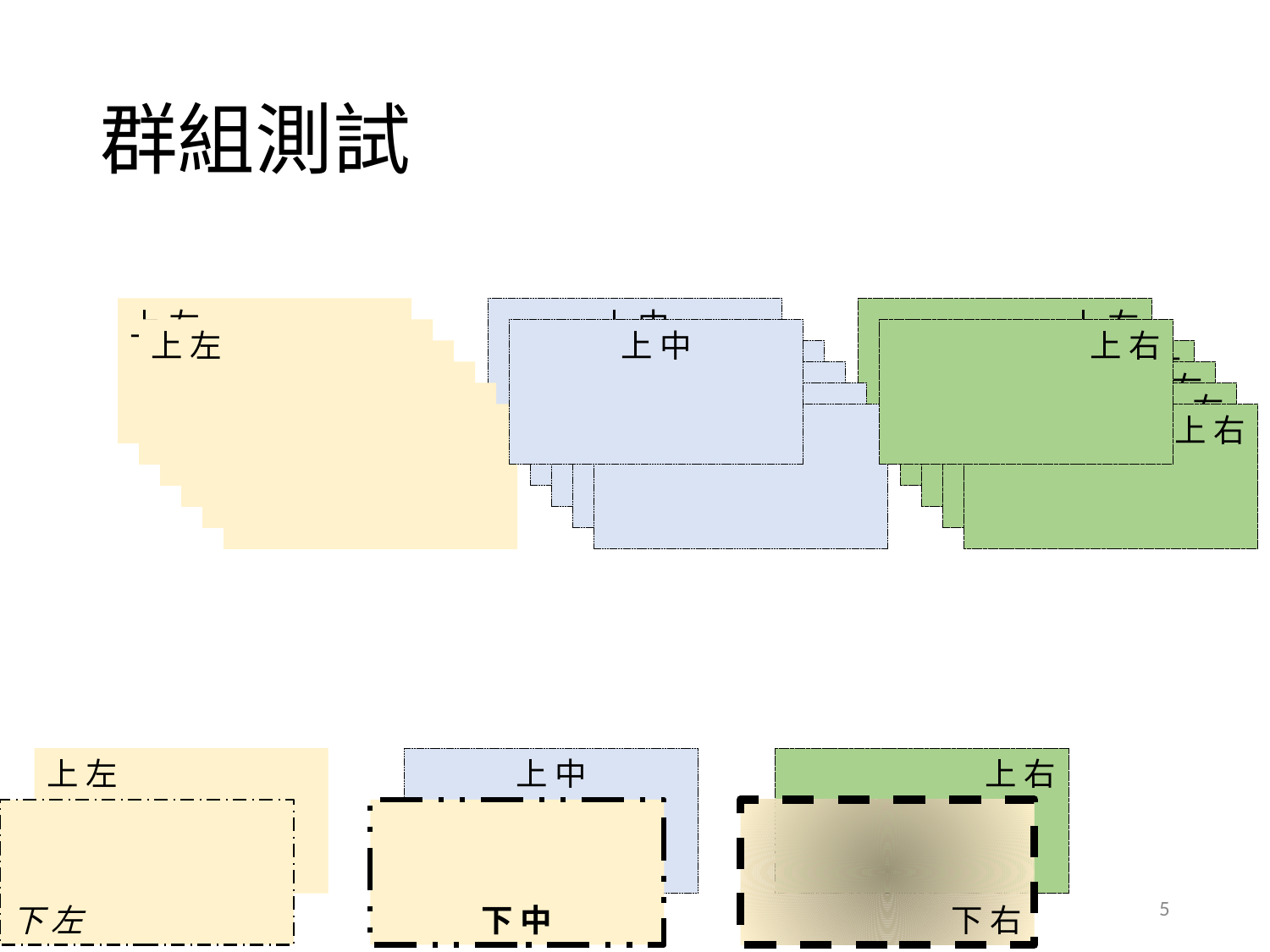

# 群組測試
上 左
上 中
上 右
上 左
上 中
上 右
上 左
上 左
上 左
上 左
上 中
上 右
上 右
上 右
上 中
上 中
上 中
上 右
上 左
上 中
上 右
下 左
下 中
下 右
2015/11/15
5